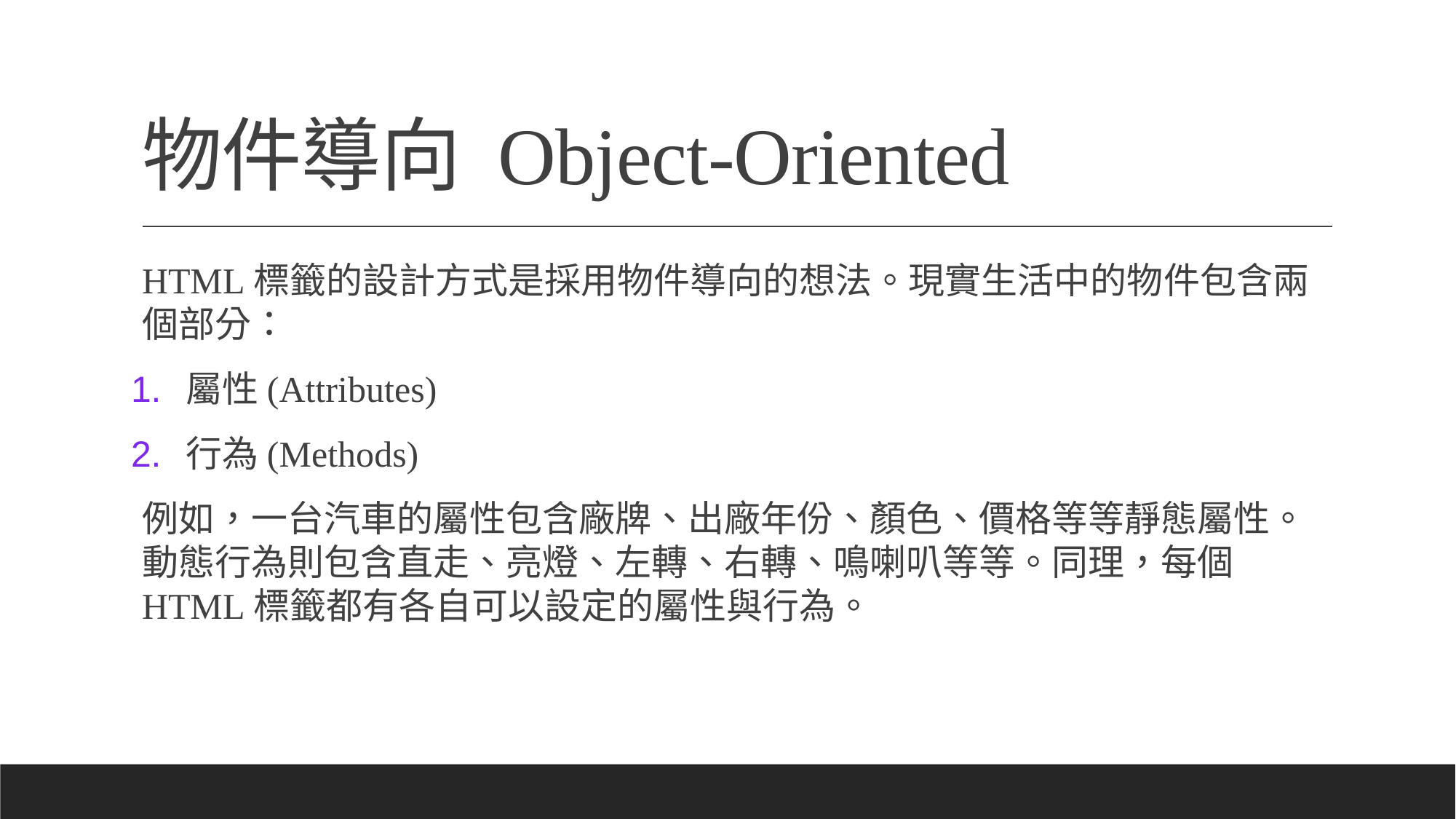

# 物件導向 Object-Oriented
HTML標籤的設計方式是採用物件導向的想法。現實生活中的物件包含兩個部分：
屬性(Attributes)
行為(Methods)
例如，一台汽車的屬性包含廠牌、出廠年份、顏色、價格等等靜態屬性。動態行為則包含直走、亮燈、左轉、右轉、鳴喇叭等等。同理，每個 HTML標籤都有各自可以設定的屬性與行為。